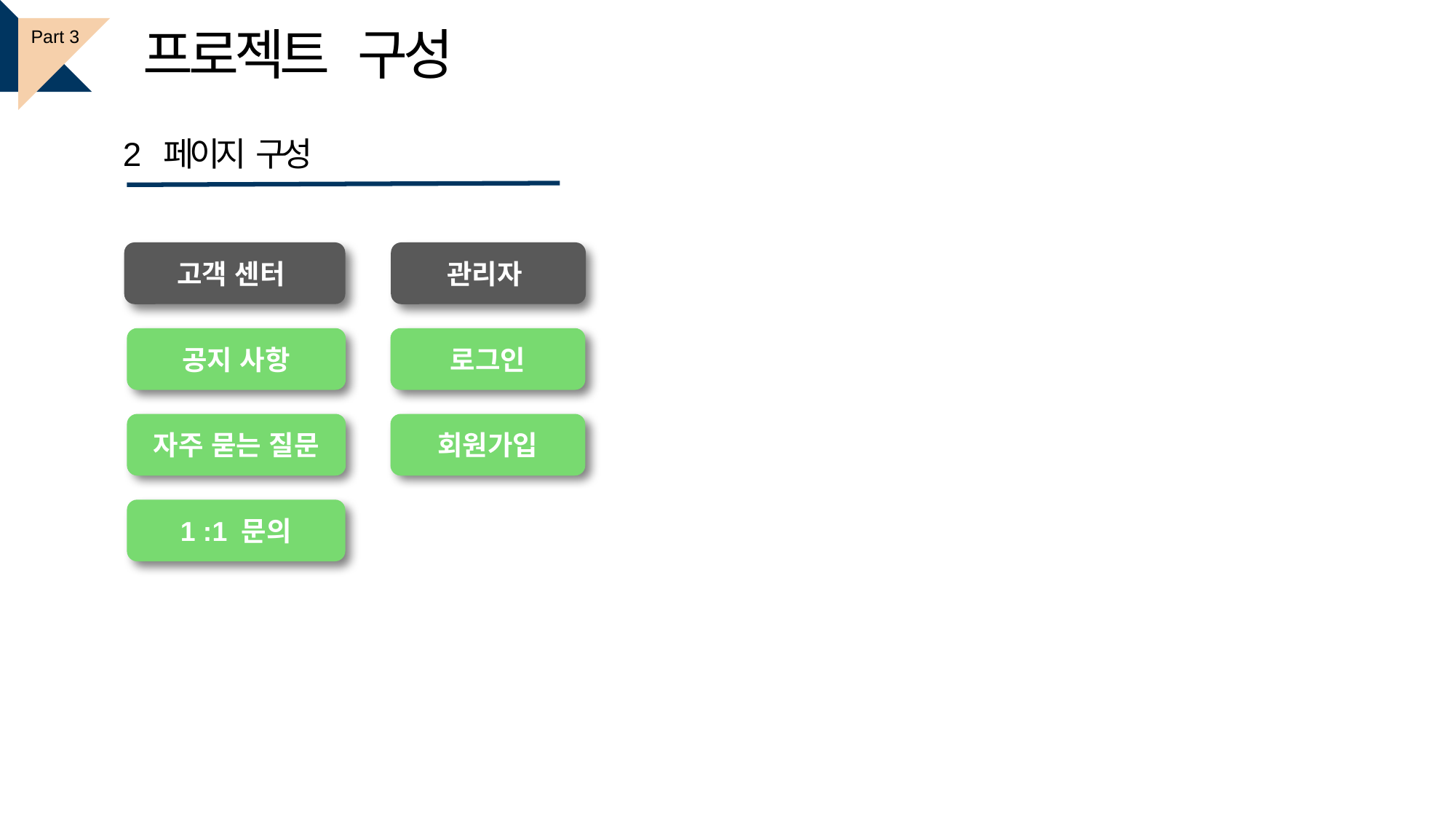

프로젝트   구성

Part 3
2   페이지   구성
고객 센터
관리자
공지 사항
로그인
자주 묻는 질문
회원가입
1 :1 문의